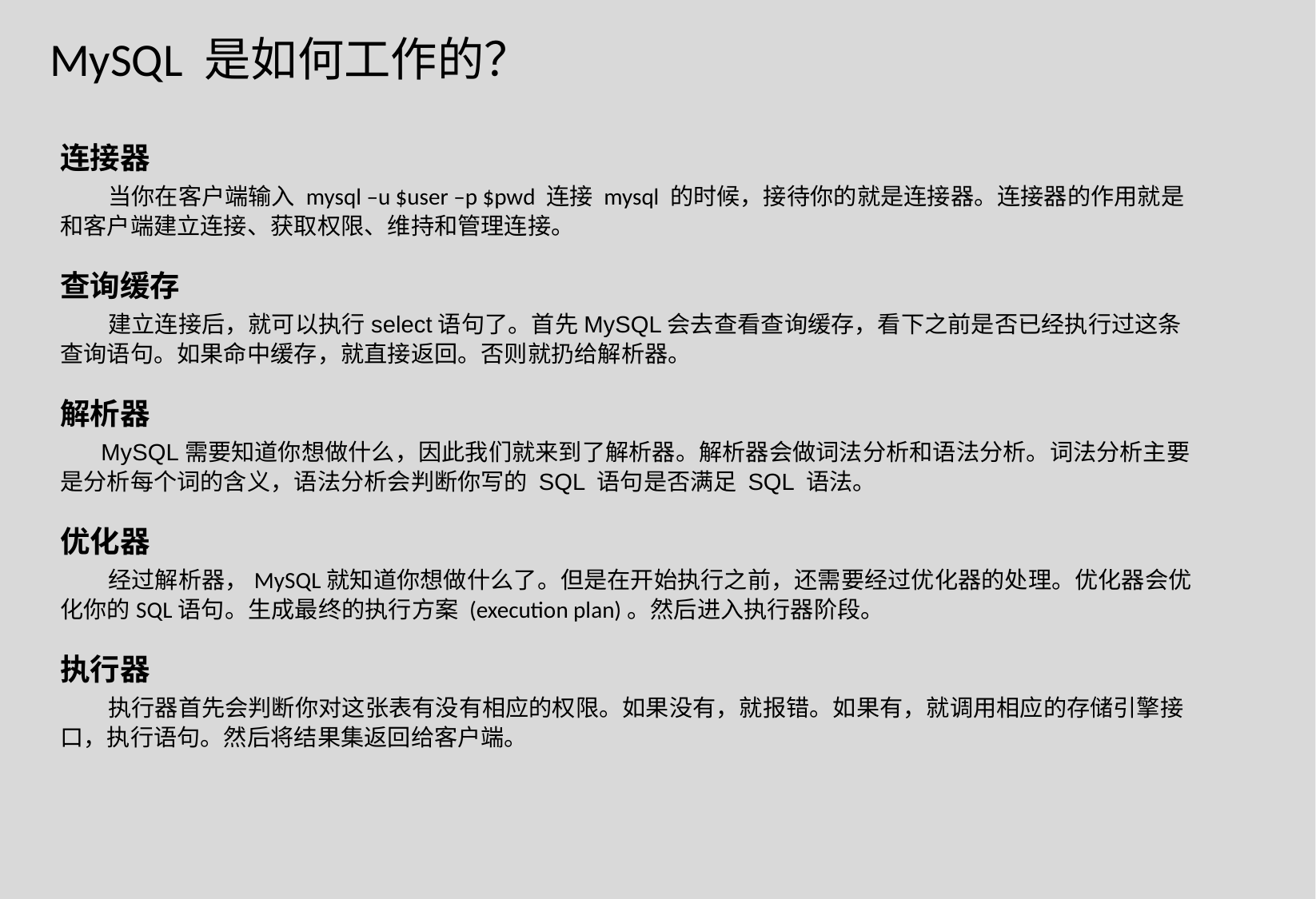

MySQL 是如何工作的？
连接器
      当你在客户端输入 mysql –u $user –p $pwd 连接 mysql 的时候，接待你的就是连接器。连接器的作用就是和客户端建立连接、获取权限、维持和管理连接。

查询缓存
      建立连接后，就可以执行select语句了。首先MySQL会去查看查询缓存，看下之前是否已经执行过这条查询语句。如果命中缓存，就直接返回。否则就扔给解析器。

解析器
      MySQL需要知道你想做什么，因此我们就来到了解析器。解析器会做词法分析和语法分析。词法分析主要是分析每个词的含义，语法分析会判断你写的 SQL 语句是否满足 SQL 语法。

优化器
      经过解析器，MySQL就知道你想做什么了。但是在开始执行之前，还需要经过优化器的处理。优化器会优化你的SQL语句。生成最终的执行方案 (execution plan)。然后进入执行器阶段。

执行器
      执行器首先会判断你对这张表有没有相应的权限。如果没有，就报错。如果有，就调用相应的存储引擎接口，执行语句。然后将结果集返回给客户端。